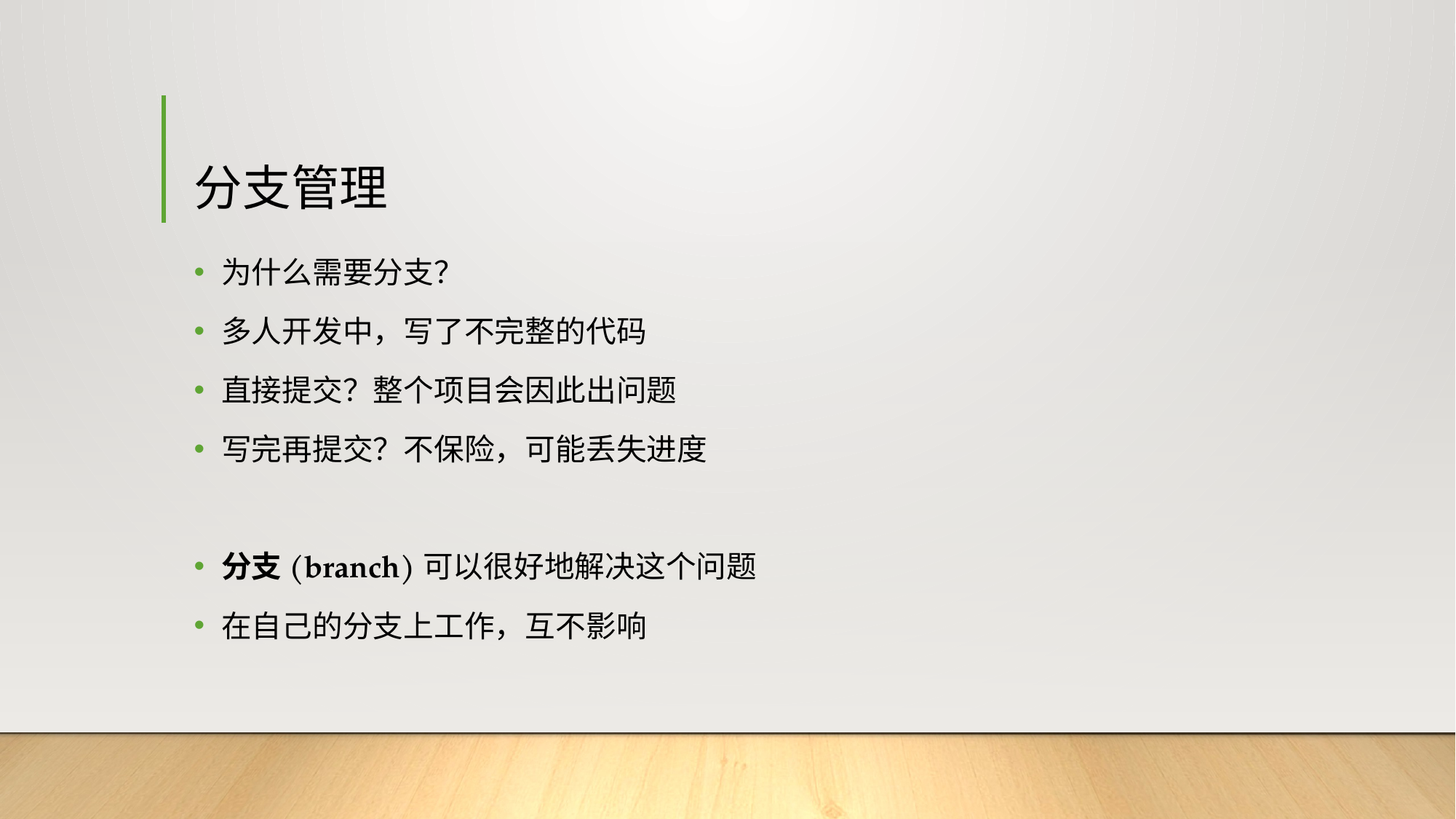

# 分支管理
为什么需要分支？
多人开发中，写了不完整的代码
直接提交？整个项目会因此出问题
写完再提交？不保险，可能丢失进度

分支(branch)可以很好地解决这个问题
在自己的分支上工作，互不影响